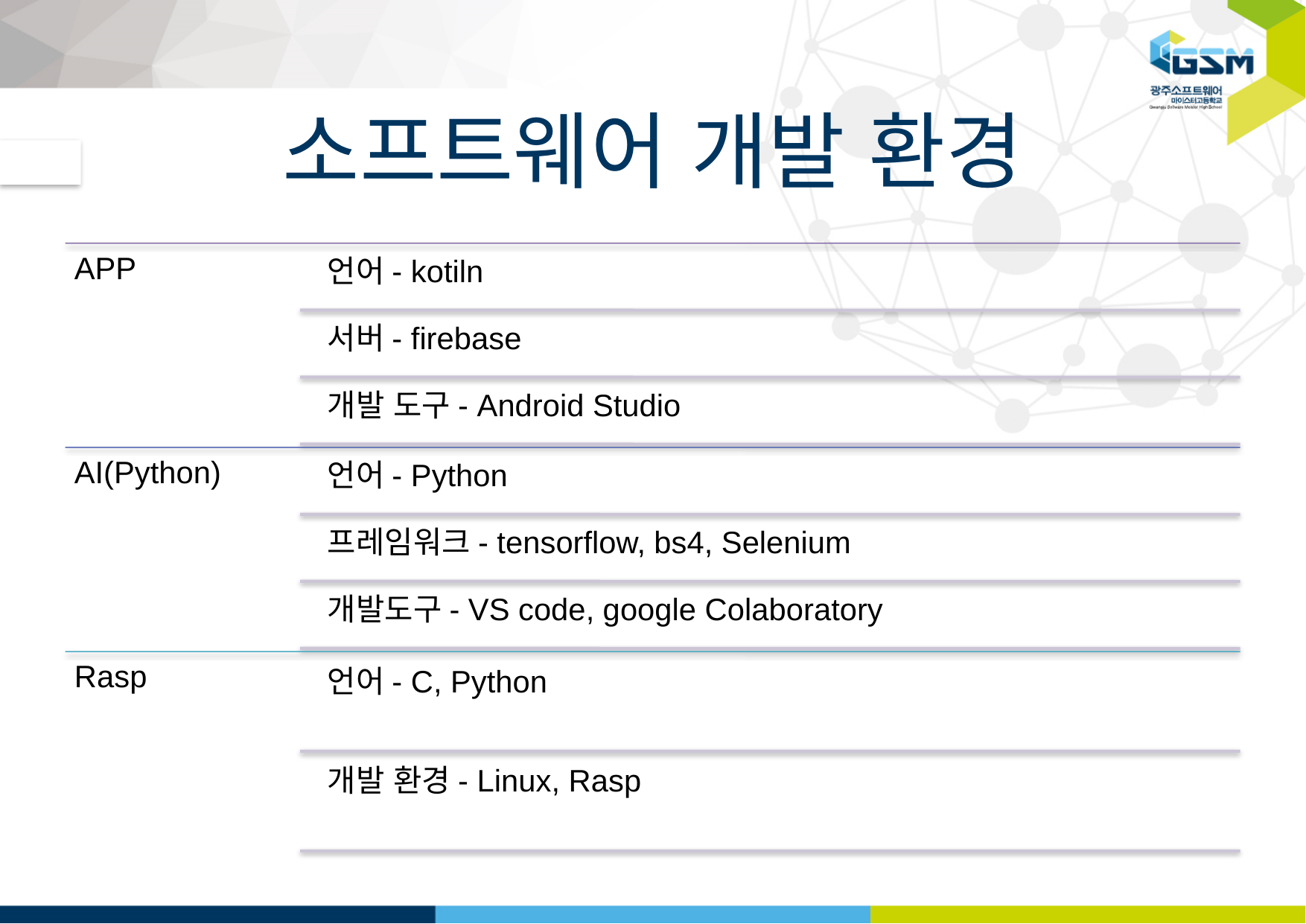

소프트웨어 개발 환경

APP
언어- kotiln
서버- firebase
개발 도구- Android Studio
AI(Python)
언어- Python
프레임워크- tensorflow, bs4, Selenium
개발도구- VS code, google Colaboratory
Rasp
언어- C, Python
개발 환경- Linux, Rasp